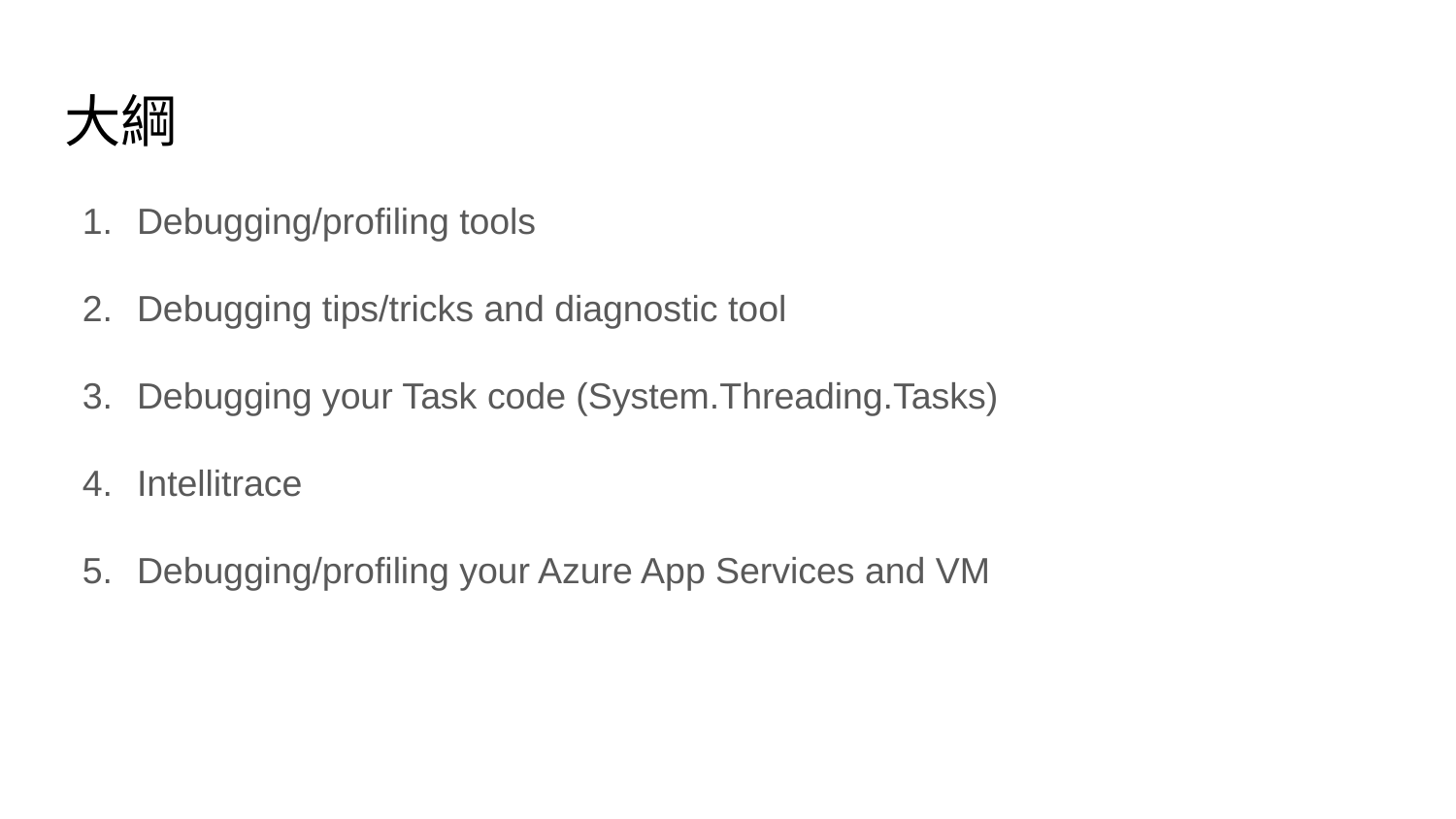

# 大綱
Debugging/profiling tools

Debugging tips/tricks and diagnostic tool

Debugging your Task code (System.Threading.Tasks)

Intellitrace

Debugging/profiling your Azure App Services and VM